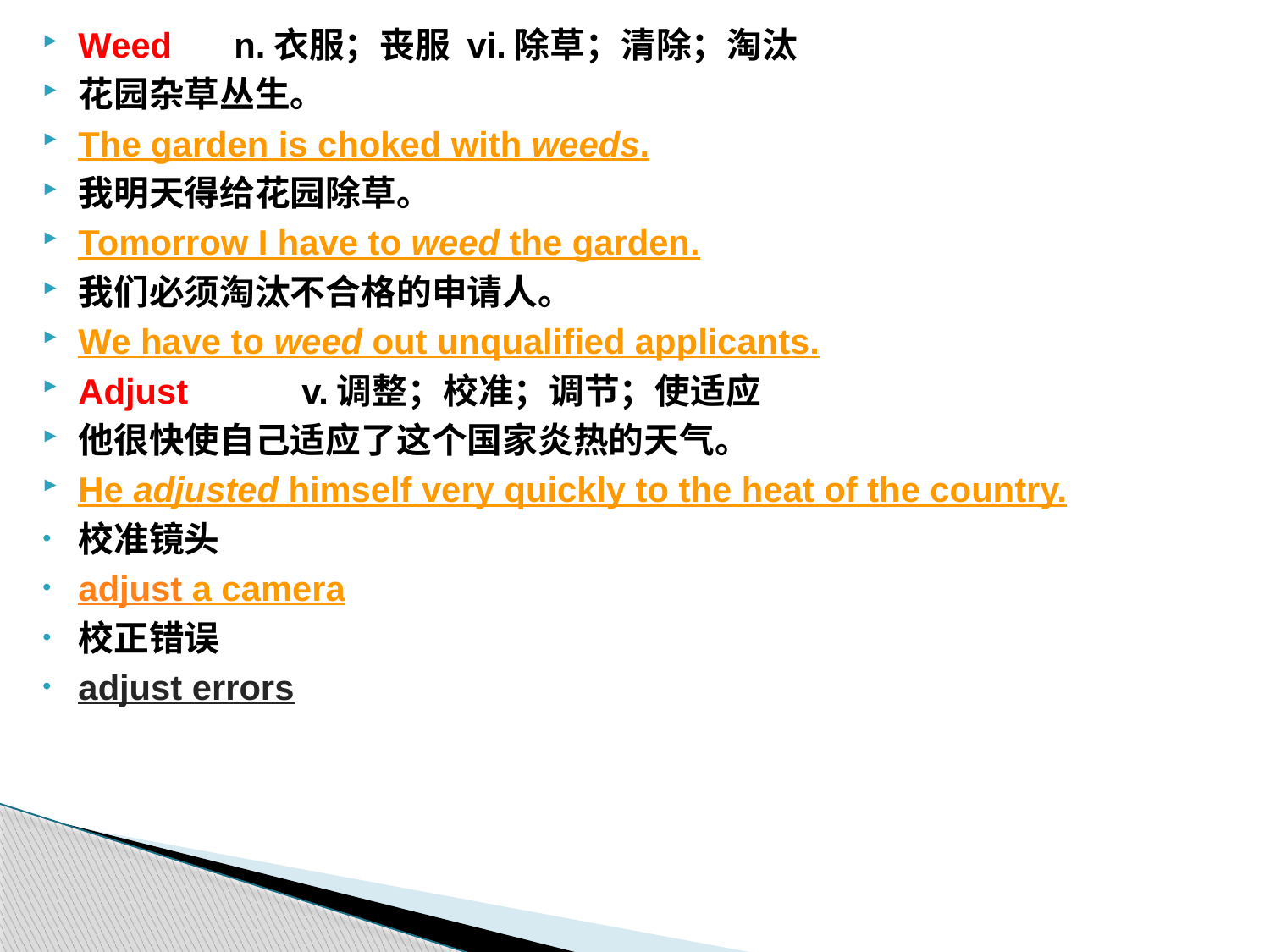

Weed 　n.衣服；丧服 vi.除草；清除；淘汰
花园杂草丛生。
The garden is choked with weeds.
我明天得给花园除草。
Tomorrow I have to weed the garden.
我们必须淘汰不合格的申请人。
We have to weed out unqualified applicants.
Adjust 　 　 v.调整；校准；调节；使适应
他很快使自己适应了这个国家炎热的天气。
He adjusted himself very quickly to the heat of the country.
校准镜头
adjust a camera
校正错误
adjust errors